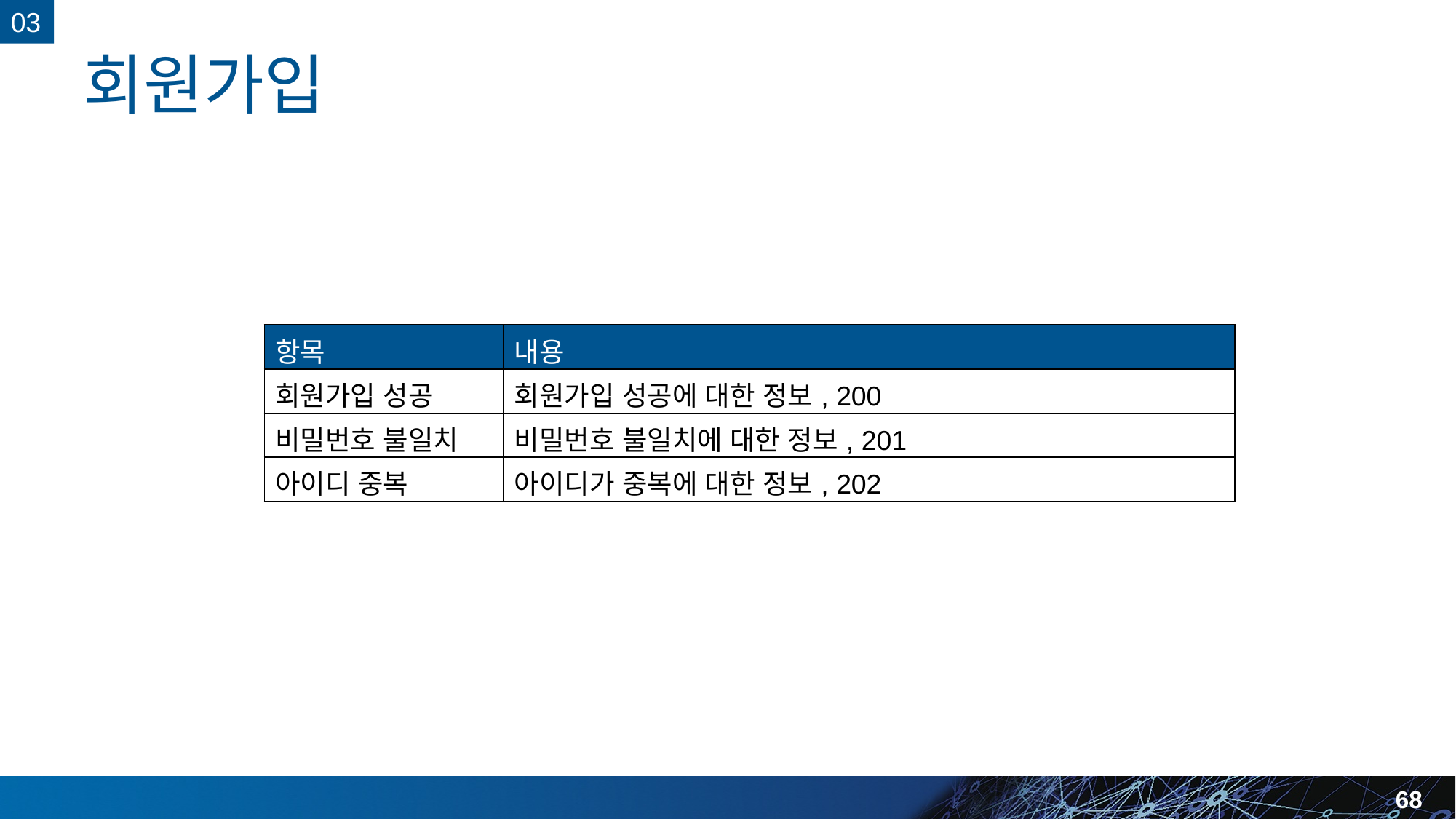

03
# 회원가입
| 항목 | 내용 |
| --- | --- |
| 회원가입 성공 | 회원가입 성공에 대한 정보, 200 |
| 비밀번호 불일치 | 비밀번호 불일치에 대한 정보, 201 |
| 아이디 중복 | 아이디가 중복에 대한 정보, 202 |
68